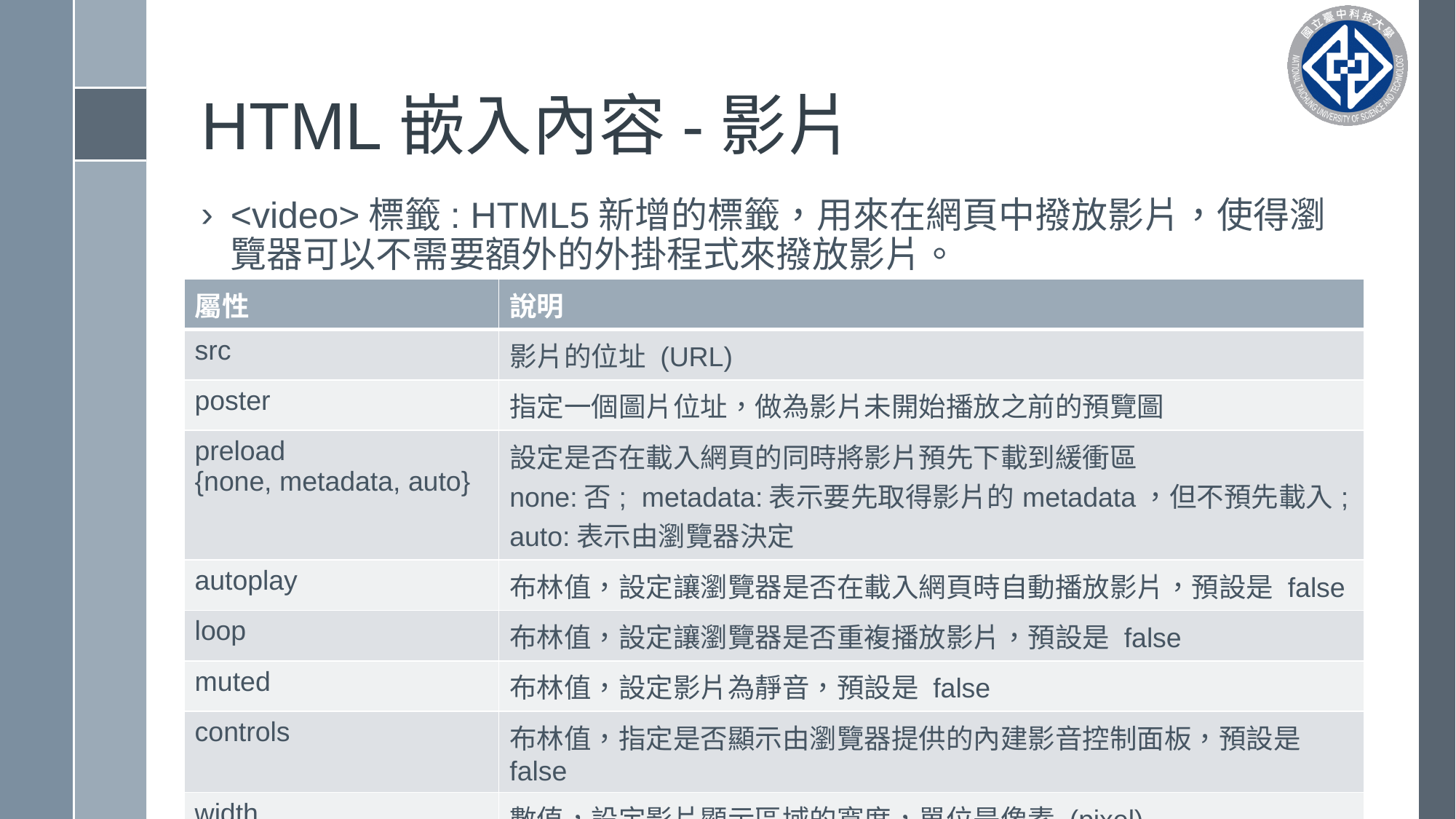

# HTML嵌入內容-影片
<video>標籤: HTML5新增的標籤，用來在網頁中撥放影片，使得瀏覽器可以不需要額外的外掛程式來撥放影片。

| 屬性 | 說明 |
| --- | --- |
| src | 影片的位址 (URL) |
| poster | 指定一個圖片位址，做為影片未開始播放之前的預覽圖 |
| preload {none, metadata, auto} | 設定是否在載入網頁的同時將影片預先下載到緩衝區 none:否; metadata:表示要先取得影片的metadata，但不預先載入; auto:表示由瀏覽器決定 |
| autoplay | 布林值，設定讓瀏覽器是否在載入網頁時自動播放影片，預設是 false |
| loop | 布林值，設定讓瀏覽器是否重複播放影片，預設是 false |
| muted | 布林值，設定影片為靜音，預設是 false |
| controls | 布林值，指定是否顯示由瀏覽器提供的內建影音控制面板，預設是 false |
| width | 數值，設定影片顯示區域的寬度，單位是像素 (pixel) |
| height | 數值，設定影片顯示區域的高度，單位是像素 (pixel) |